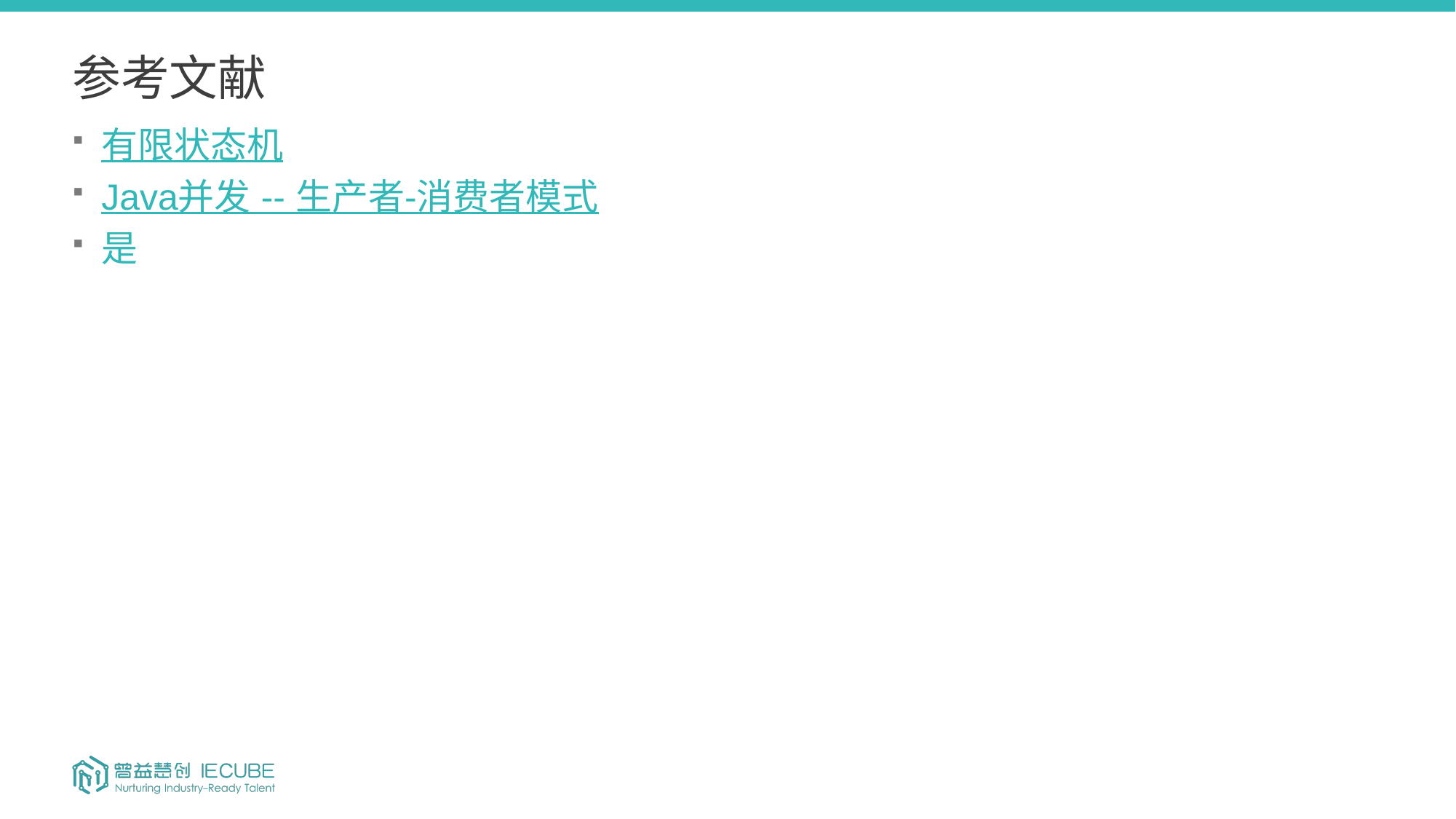

# 参考文献
有限状态机
Java并发 -- 生产者-消费者模式
是